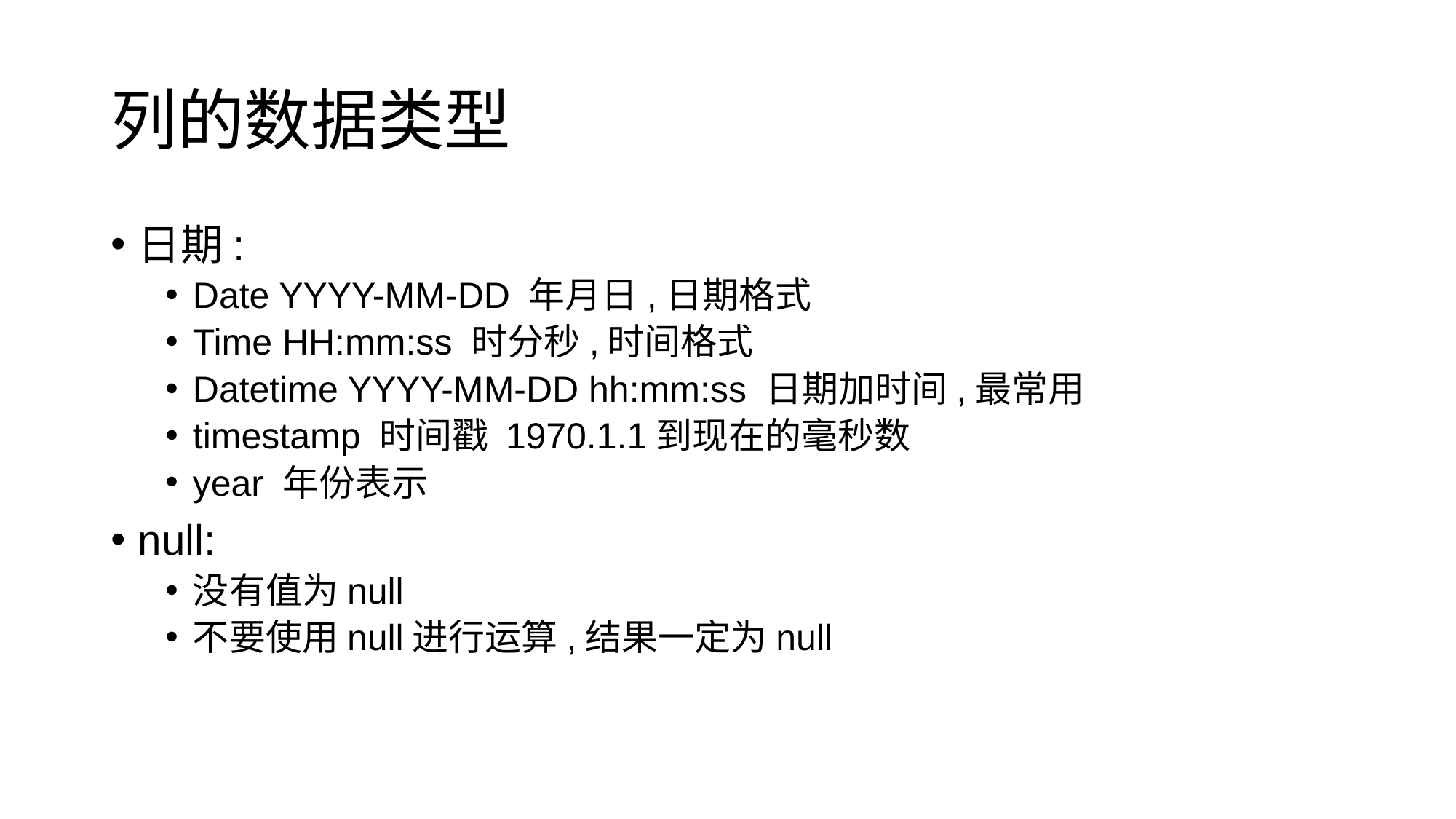

# 列的数据类型
日期:
Date YYYY-MM-DD 年月日,日期格式
Time HH:mm:ss 时分秒,时间格式
Datetime YYYY-MM-DD hh:mm:ss 日期加时间,最常用
timestamp 时间戳 1970.1.1到现在的毫秒数
year 年份表示
null:
没有值为null
不要使用null进行运算,结果一定为null